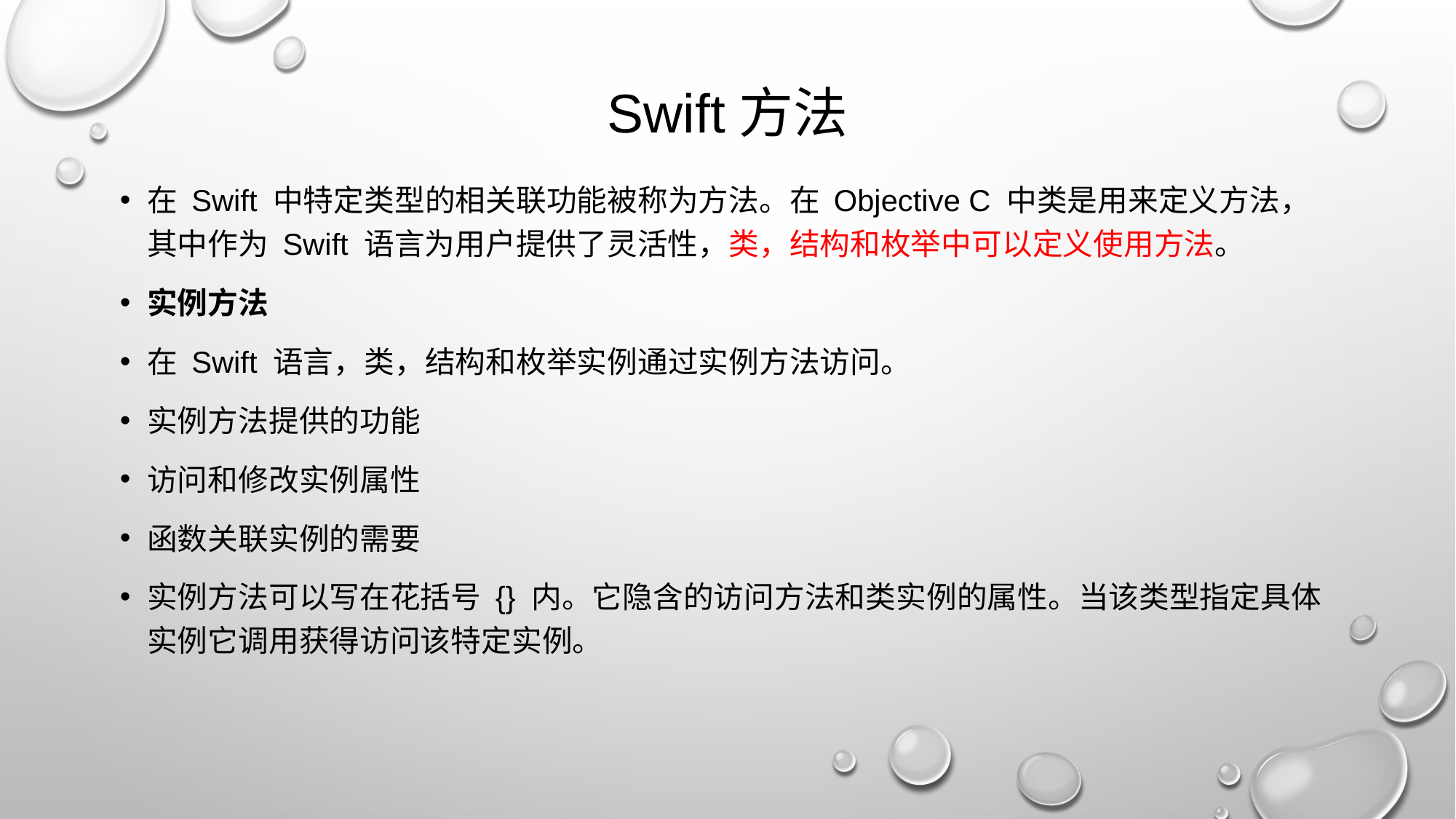

# Swift方法
在 Swift 中特定类型的相关联功能被称为方法。在 Objective C 中类是用来定义方法，其中作为 Swift 语言为用户提供了灵活性，类，结构和枚举中可以定义使用方法。
实例方法
在 Swift 语言，类，结构和枚举实例通过实例方法访问。
实例方法提供的功能
访问和修改实例属性
函数关联实例的需要
实例方法可以写在花括号 {} 内。它隐含的访问方法和类实例的属性。当该类型指定具体实例它调用获得访问该特定实例。